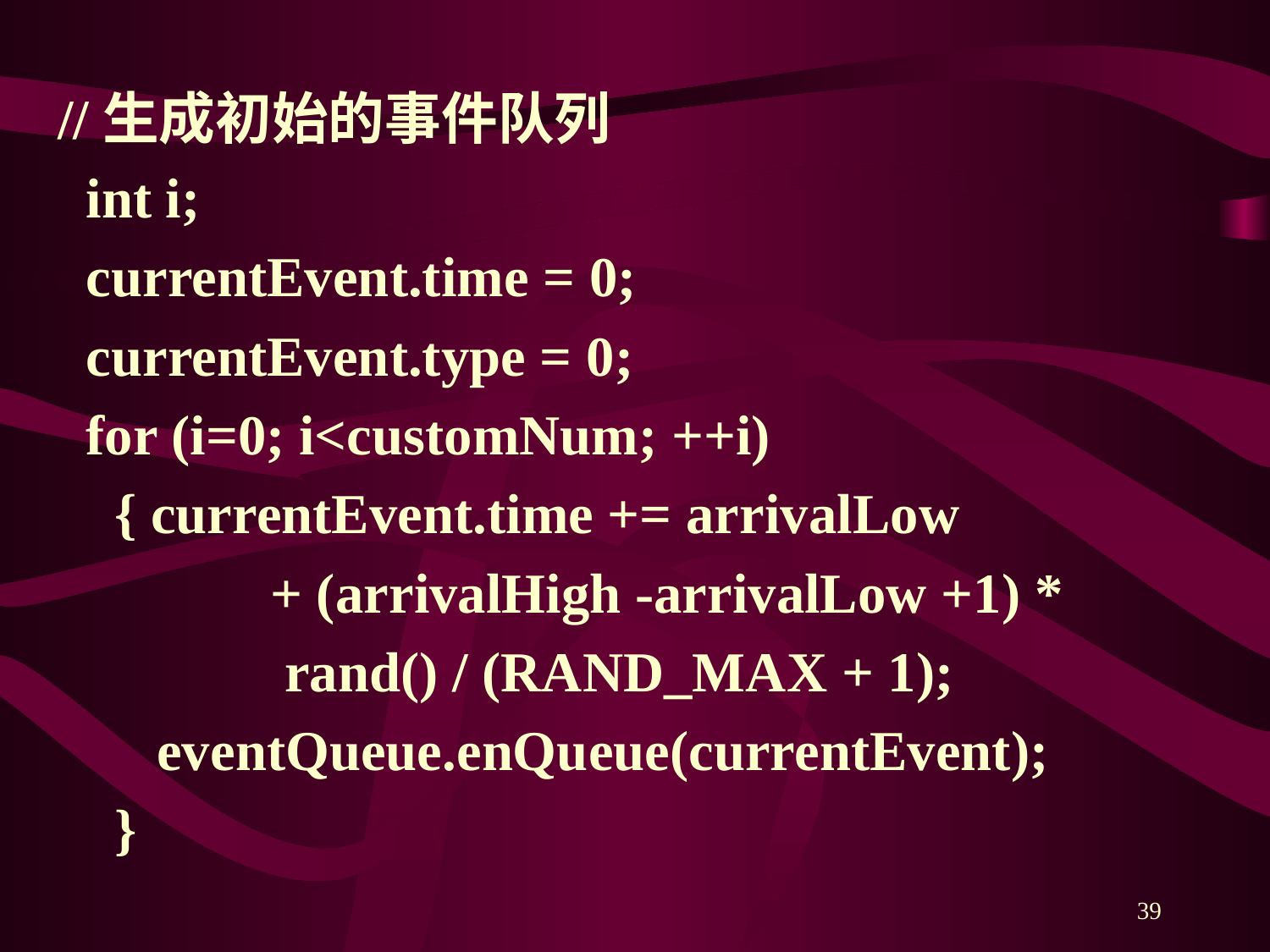

//生成初始的事件队列
  int i;
  currentEvent.time = 0;
  currentEvent.type = 0;
  for (i=0; i<customNum; ++i)
    { currentEvent.time += arrivalLow
               + (arrivalHigh -arrivalLow +1) *
                rand() / (RAND_MAX + 1);
       eventQueue.enQueue(currentEvent);
    }
39